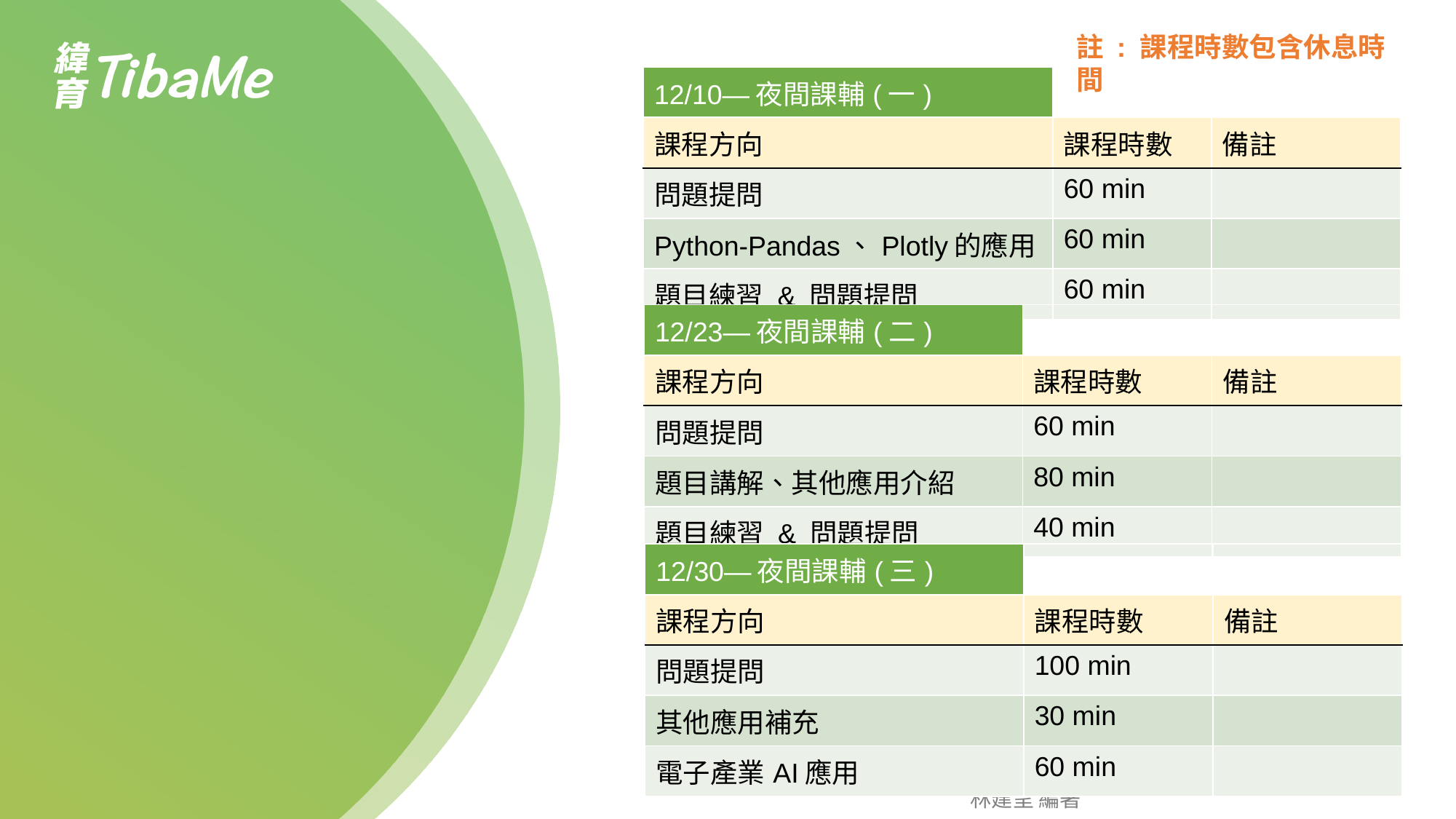

註 : 課程時數包含休息時間
| 12/10—夜間課輔(一) |  |  |
| --- | --- | --- |
| 課程方向 | 課程時數 | 備註 |
| 問題提問 | 60 min |  |
| Python-Pandas、Plotly的應用 | 60 min |  |
| 題目練習 & 問題提問 | 60 min |  |

| 12/23—夜間課輔(二) |  |  |
| --- | --- | --- |
| 課程方向 | 課程時數 | 備註 |
| 問題提問 | 60 min |  |
| 題目講解、其他應用介紹 | 80 min |  |
| 題目練習 & 問題提問 | 40 min |  |

| 12/30—夜間課輔(三) |  |  |
| --- | --- | --- |
| 課程方向 | 課程時數 | 備註 |
| 問題提問 | 100 min |  |
| 其他應用補充 | 30 min |  |
| 電子產業AI應用 | 60 min |  |
林建呈 編著